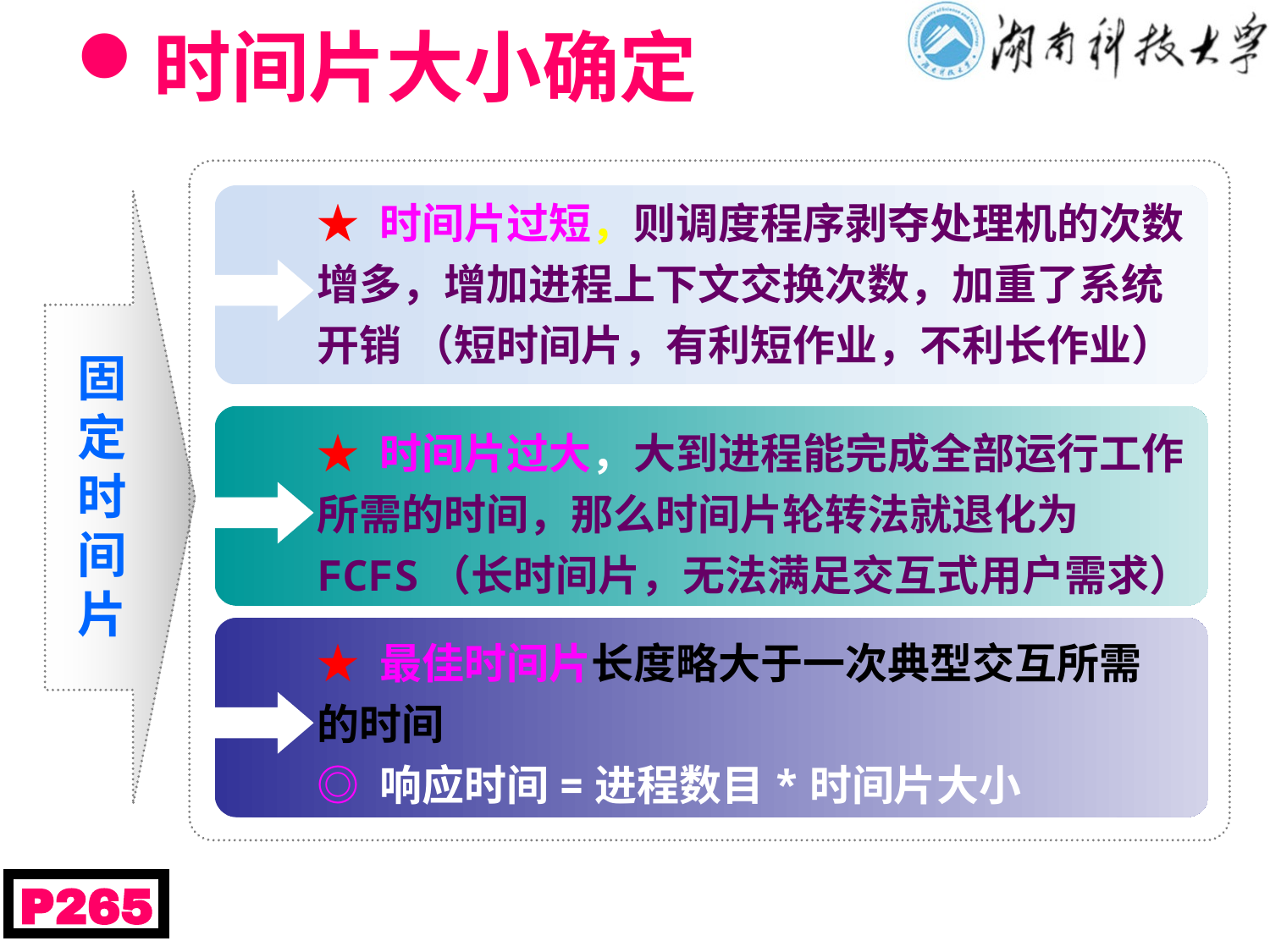

# 时间片大小确定

★ 时间片过短，则调度程序剥夺处理机的次数增多，增加进程上下文交换次数，加重了系统开销 （短时间片，有利短作业，不利长作业）

固
定
时
间
片

★ 时间片过大，大到进程能完成全部运行工作所需的时间，那么时间片轮转法就退化为FCFS（长时间片，无法满足交互式用户需求）

★ 最佳时间片长度略大于一次典型交互所需的时间
◎ 响应时间=进程数目*时间片大小
P265